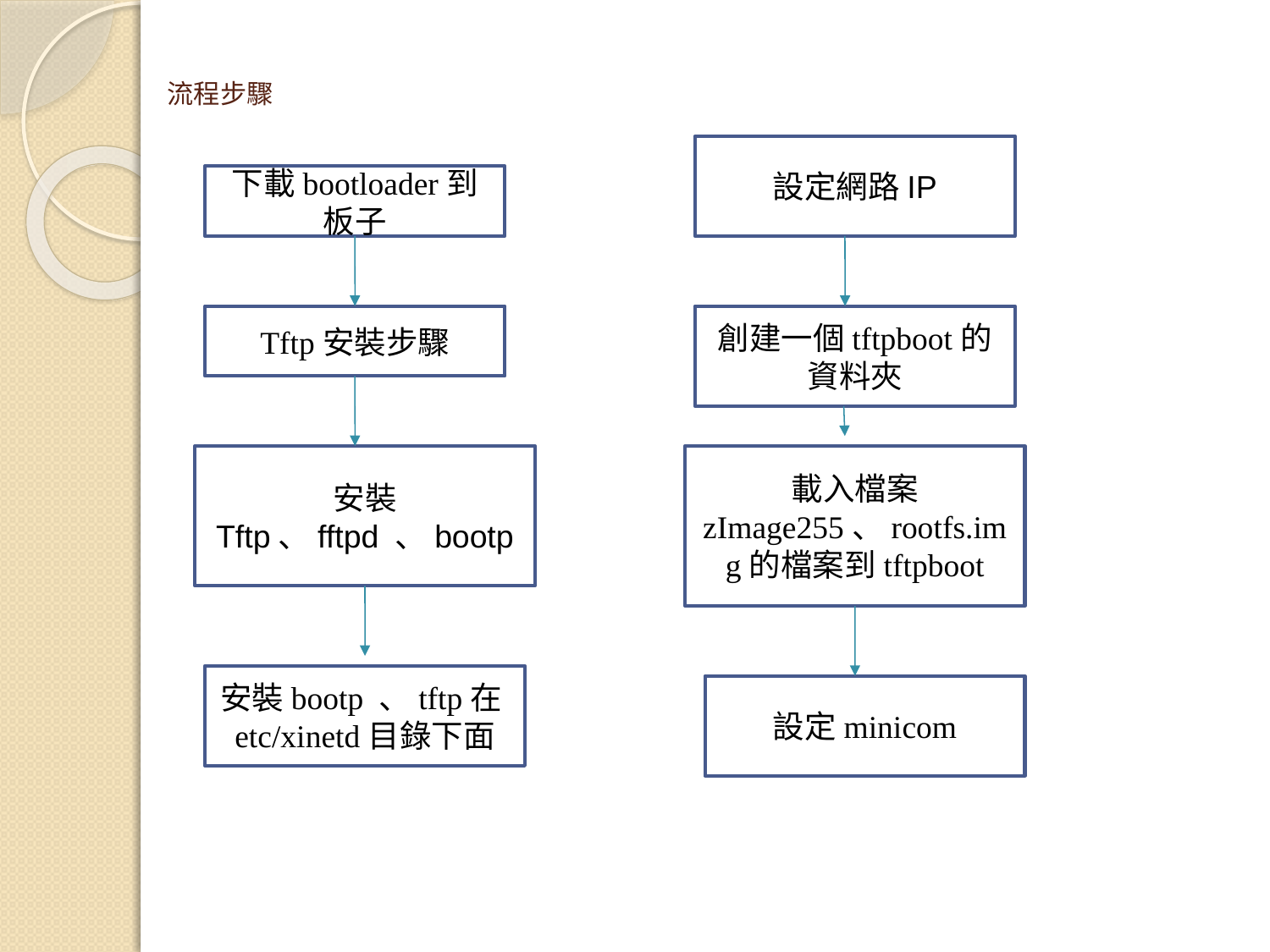

流程步驟
設定網路IP
下載bootloader到板子

Tftp安裝步驟
創建一個tftpboot的資料夾

安裝
Tftp、fftpd 、bootp
載入檔案 zImage255、rootfs.img的檔案到tftpboot

安裝bootp 、tftp在etc/xinetd目錄下面
設定minicom